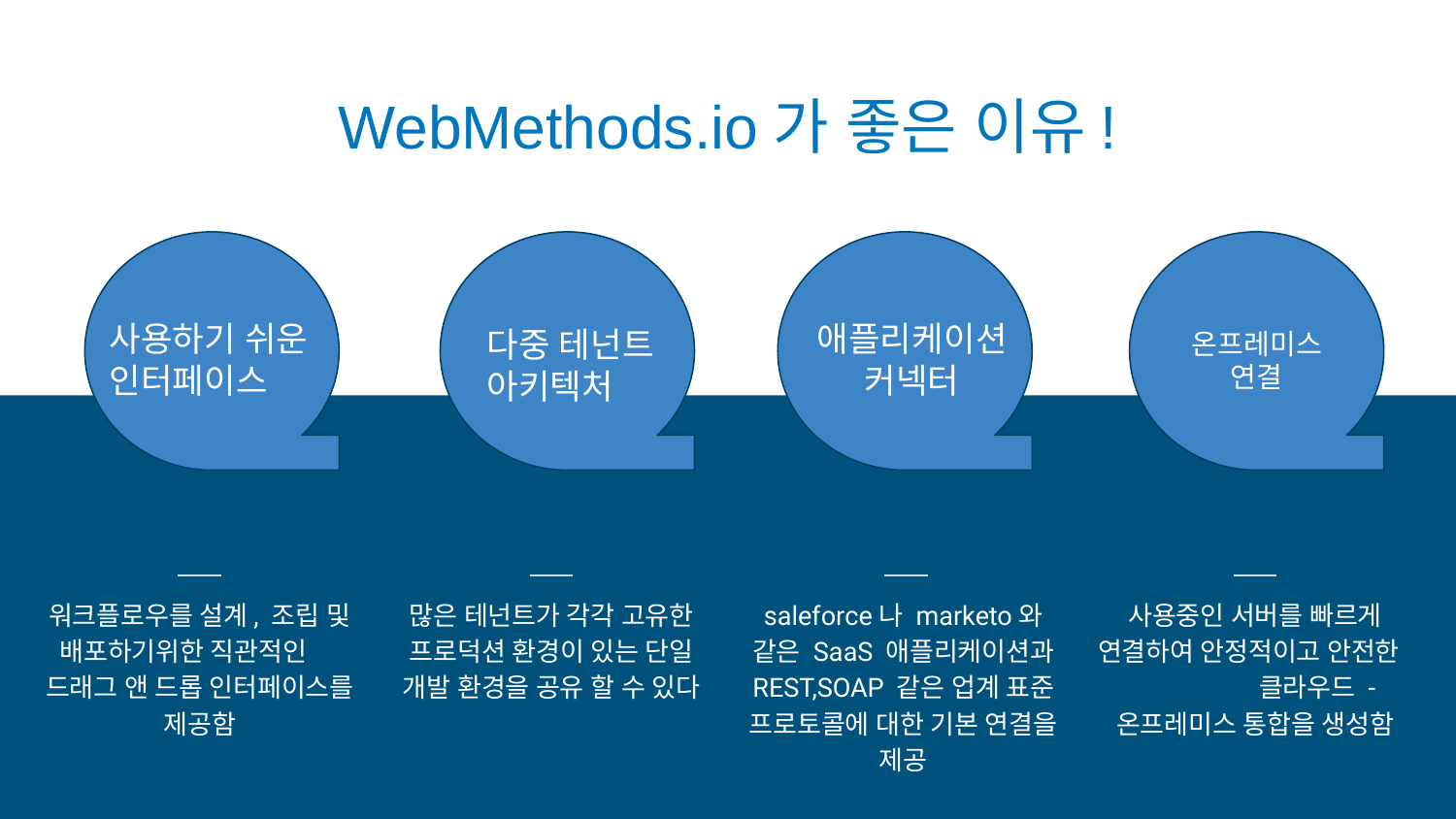

WebMethods.io가 좋은 이유!

다중 테넌트
아키텍처
사용하기 쉬운
인터페이스
애플리케이션
커넥터

온프레미스
연결
워크플로우를 설계, 조립 및 배포하기위한 직관적인      드래그 앤 드롭 인터페이스를 제공함
많은 테넌트가 각각 고유한 프로덕션 환경이 있는 단일 개발 환경을 공유 할 수 있다
saleforce나 marketo와 같은 SaaS 애플리케이션과 REST,SOAP 같은 업계 표준 프로토콜에 대한 기본 연결을 제공
사용중인 서버를 빠르게 연결하여 안정적이고 안전한                      클라우드 - 온프레미스 통합을 생성함